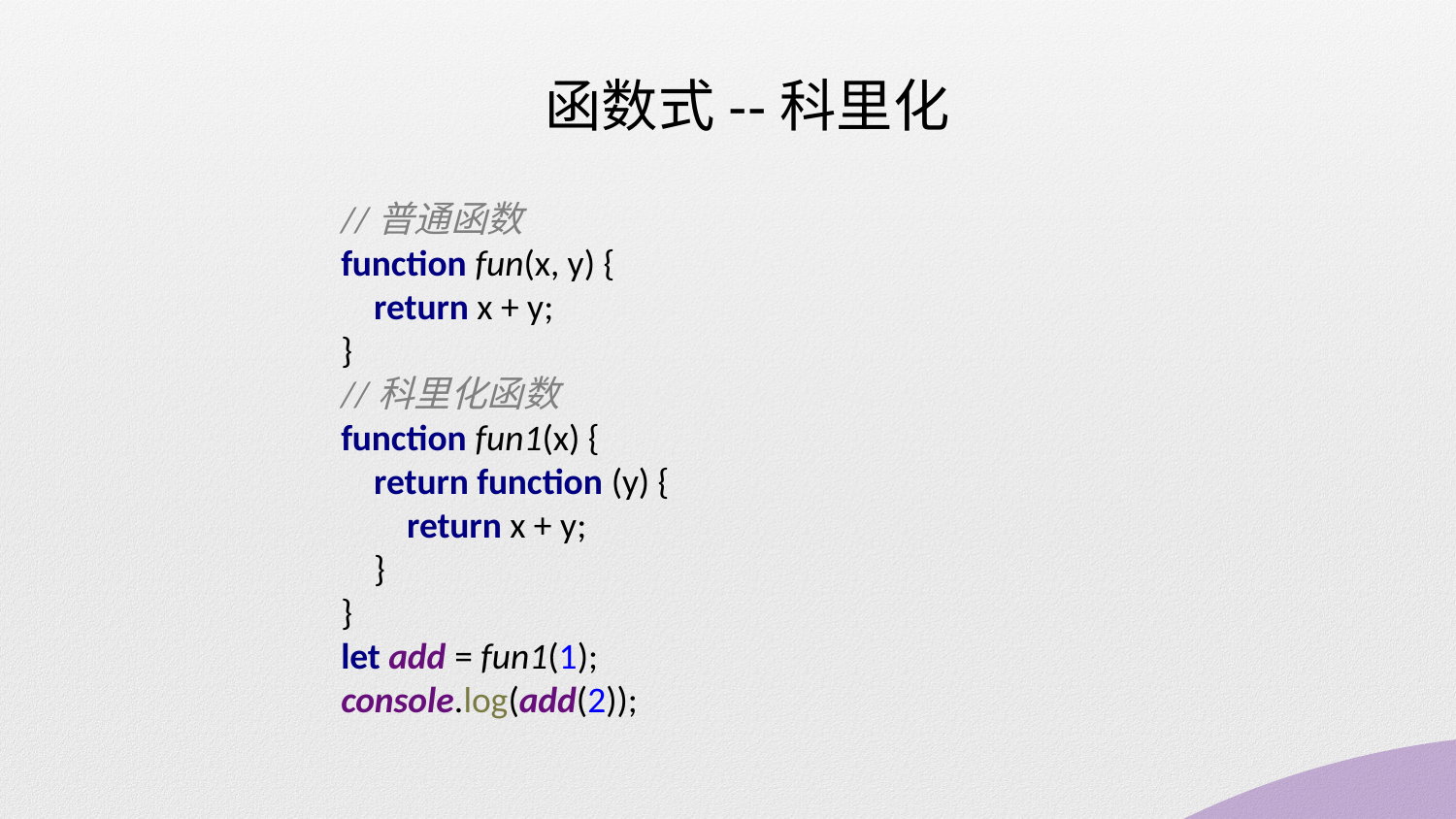

函数式--科里化
//普通函数
function fun(x, y) {
    return x + y;
}
//科里化函数
function fun1(x) {
    return function (y) {
        return x + y;
    }
}
let add = fun1(1);
console.log(add(2));